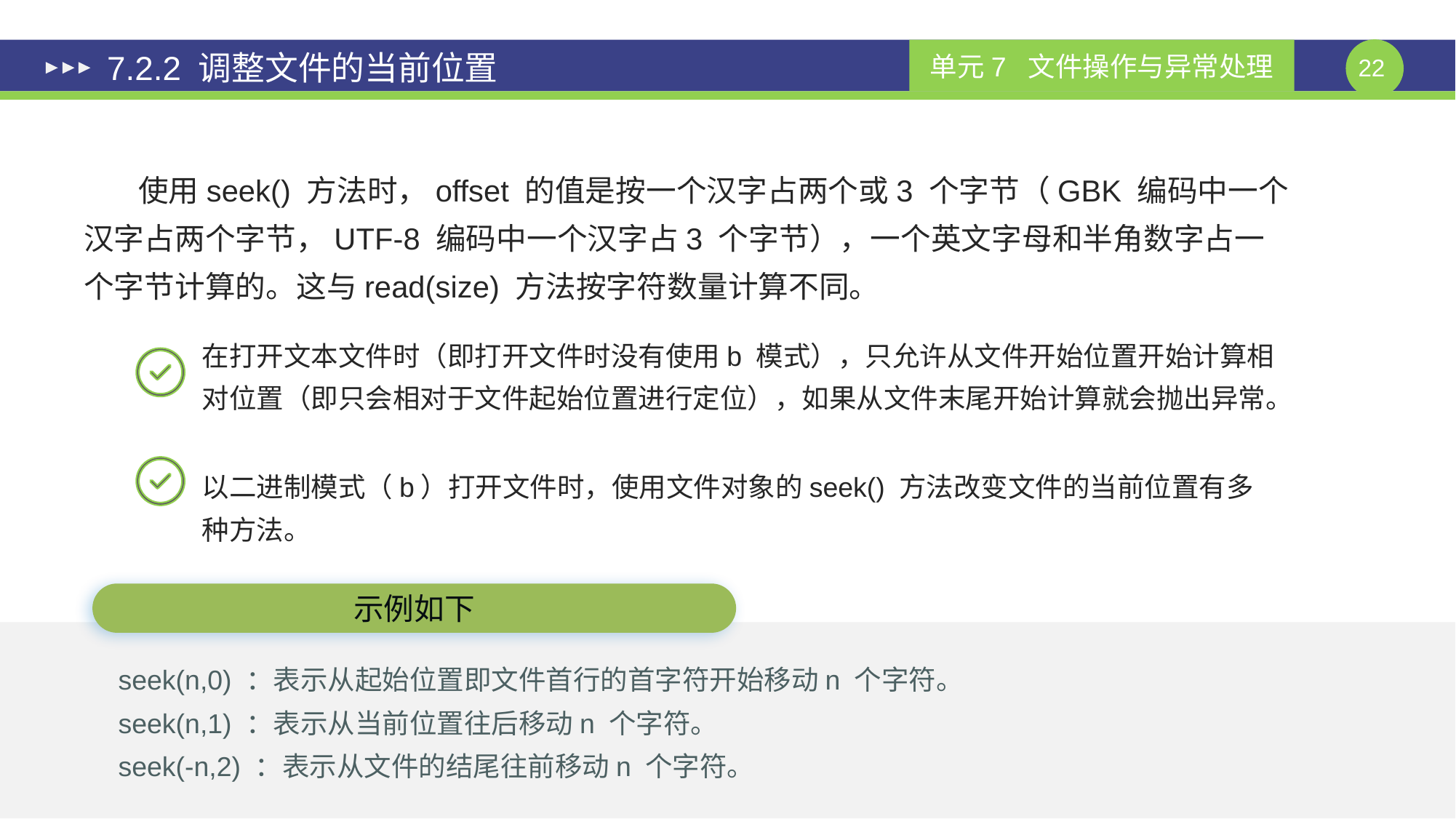

# 7.2.2 调整文件的当前位置
使用seek() 方法时，offset 的值是按一个汉字占两个或3 个字节（GBK 编码中一个汉字占两个字节，UTF-8 编码中一个汉字占3 个字节），一个英文字母和半角数字占一个字节计算的。这与read(size) 方法按字符数量计算不同。
在打开文本文件时（即打开文件时没有使用b 模式），只允许从文件开始位置开始计算相对位置（即只会相对于文件起始位置进行定位），如果从文件末尾开始计算就会抛出异常。

以二进制模式（b）打开文件时，使用文件对象的seek() 方法改变文件的当前位置有多
种方法。

示例如下

seek(n,0) ：表示从起始位置即文件首行的首字符开始移动n 个字符。
seek(n,1) ：表示从当前位置往后移动n 个字符。
seek(-n,2) ：表示从文件的结尾往前移动n 个字符。